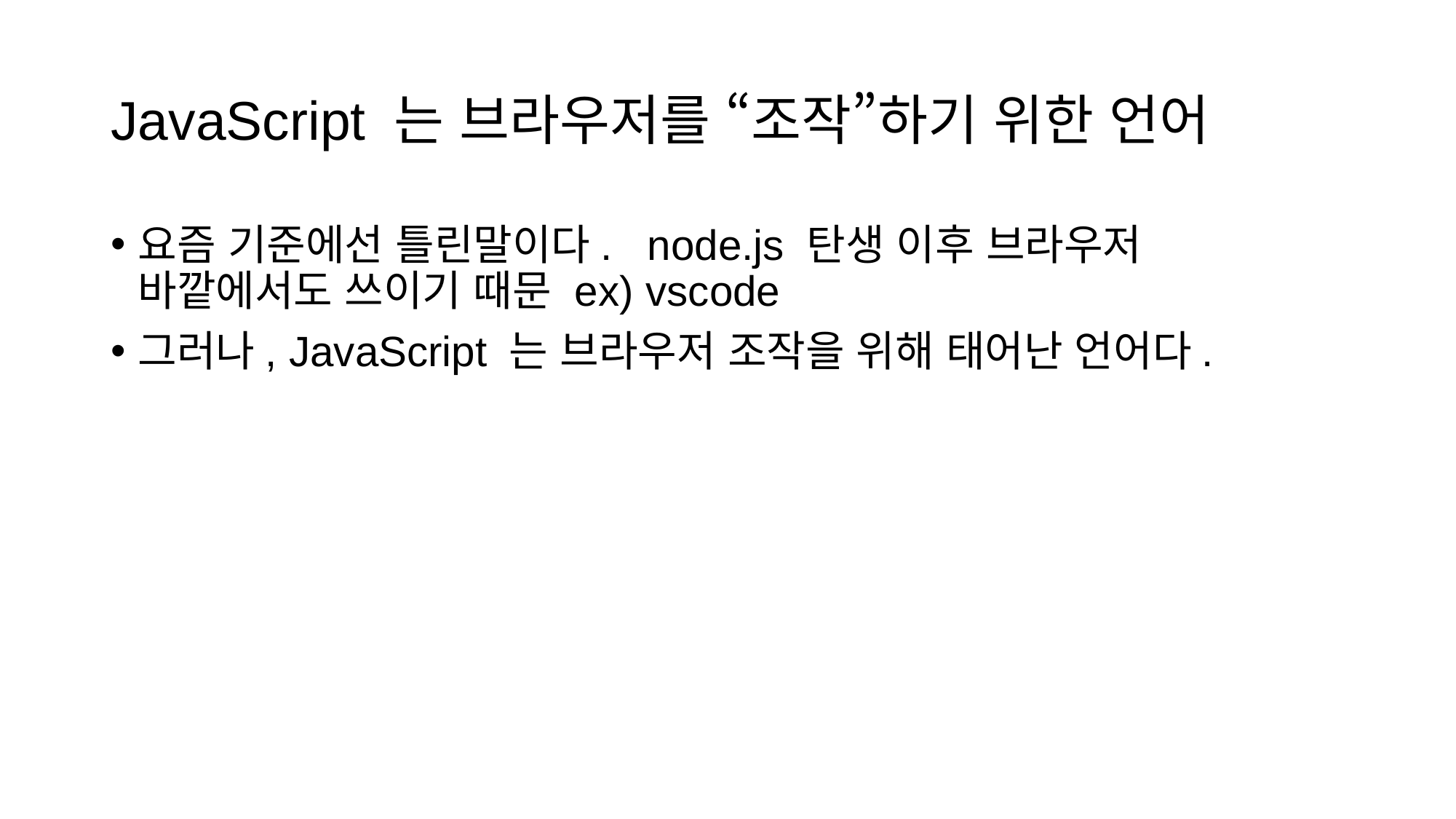

# JavaScript 는 브라우저를 “조작”하기 위한 언어
요즘 기준에선 틀린말이다.   node.js 탄생 이후 브라우저 바깥에서도 쓰이기 때문	ex) vscode
그러나, JavaScript 는 브라우저 조작을 위해 태어난 언어다.